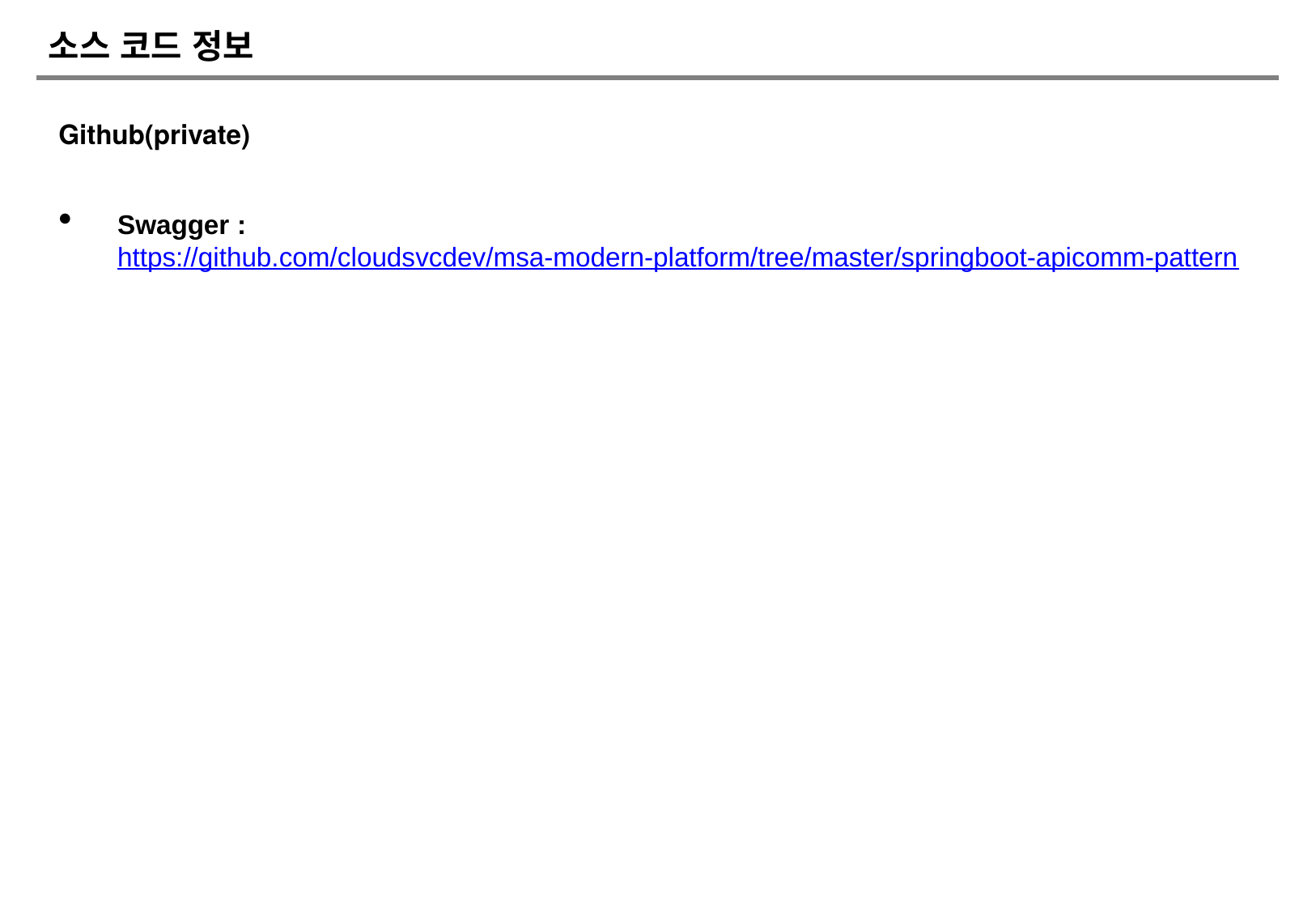

# 소스 코드 정보
Github(private)
Swagger : https://github.com/cloudsvcdev/msa-modern-platform/tree/master/springboot-apicomm-pattern